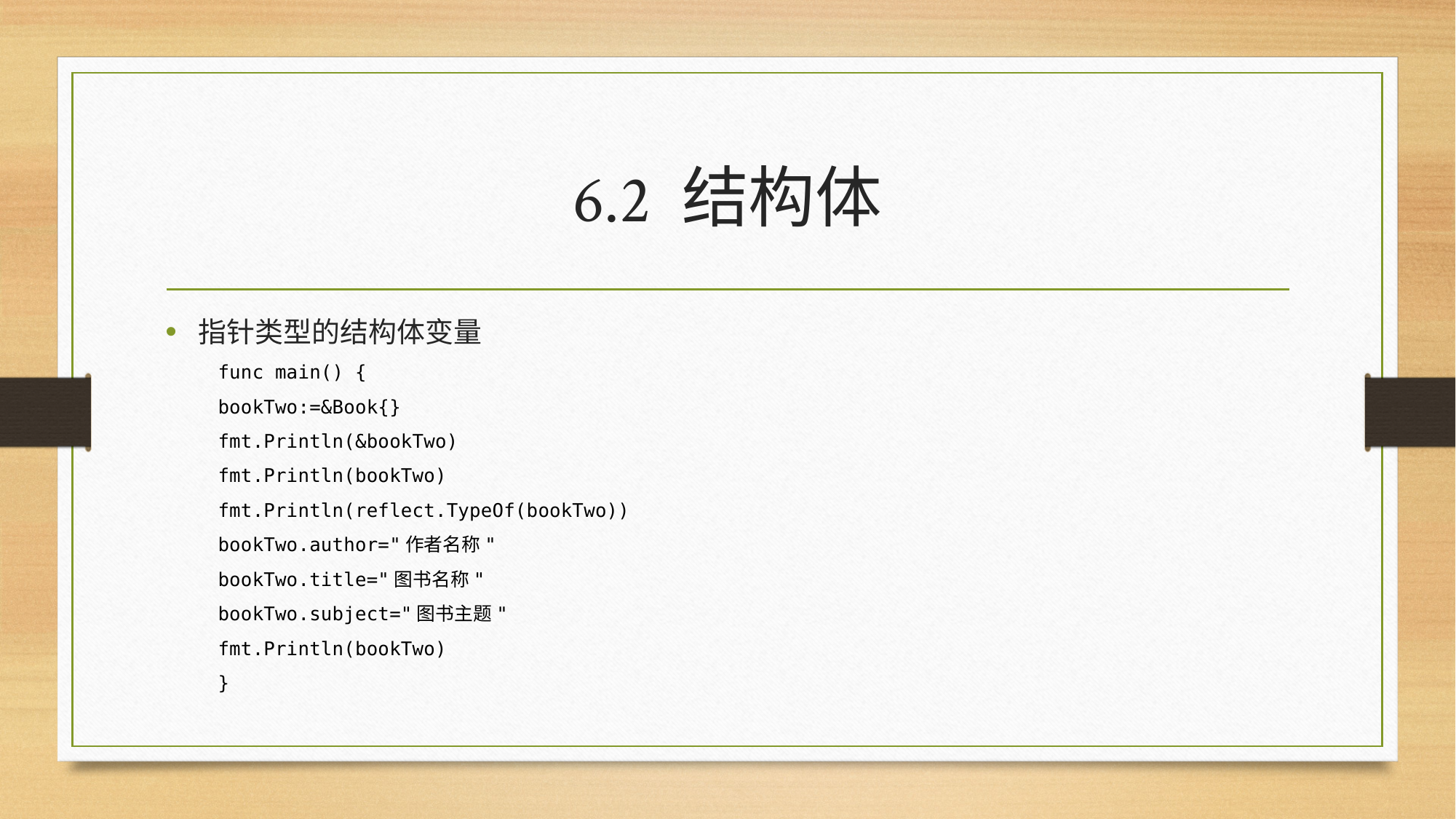

# 6.2 结构体
指针类型的结构体变量
func main() {
	bookTwo:=&Book{}
	fmt.Println(&bookTwo)
	fmt.Println(bookTwo)
	fmt.Println(reflect.TypeOf(bookTwo))
	bookTwo.author="作者名称"
	bookTwo.title="图书名称"
	bookTwo.subject="图书主题"
	fmt.Println(bookTwo)
}